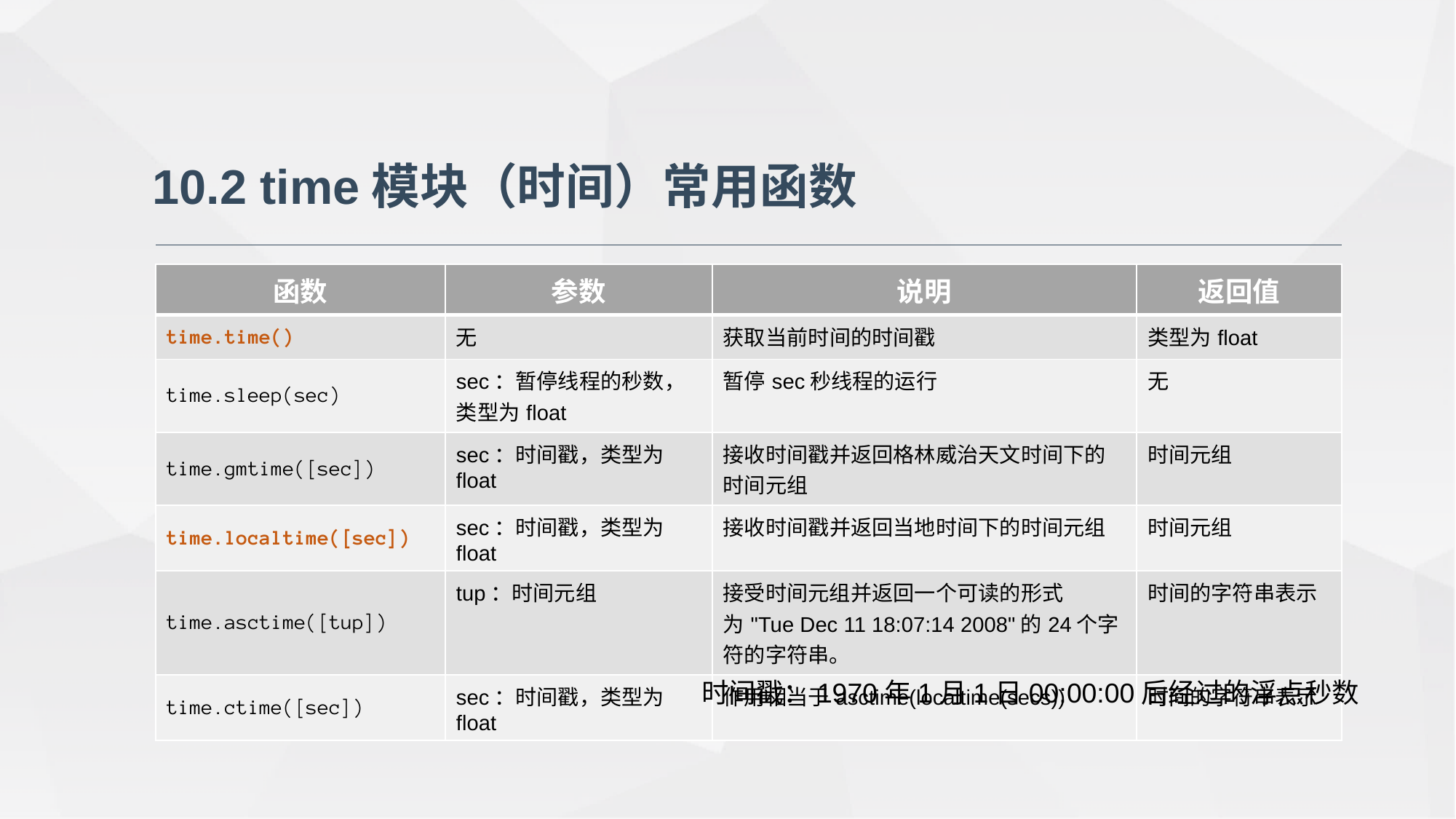

10.2 time模块（时间）常用函数
| 函数 | 参数 | 说明 | 返回值 |
| --- | --- | --- | --- |
| time.time() | 无 | 获取当前时间的时间戳 | 类型为float |
| time.sleep(sec) | sec：暂停线程的秒数，类型为float | 暂停sec秒线程的运行 | 无 |
| time.gmtime([sec]) | sec：时间戳，类型为float | 接收时间戳并返回格林威治天文时间下的时间元组 | 时间元组 |
| time.localtime([sec]) | sec：时间戳，类型为float | 接收时间戳并返回当地时间下的时间元组 | 时间元组 |
| time.asctime([tup]) | tup：时间元组 | 接受时间元组并返回一个可读的形式为"Tue Dec 11 18:07:14 2008"的24个字符的字符串。 | 时间的字符串表示 |
| time.ctime([sec]) | sec：时间戳，类型为float | 作用相当于asctime(localtime(secs)) | 时间的字符串表示 |
时间戳：1970年1月1日00:00:00后经过的浮点秒数